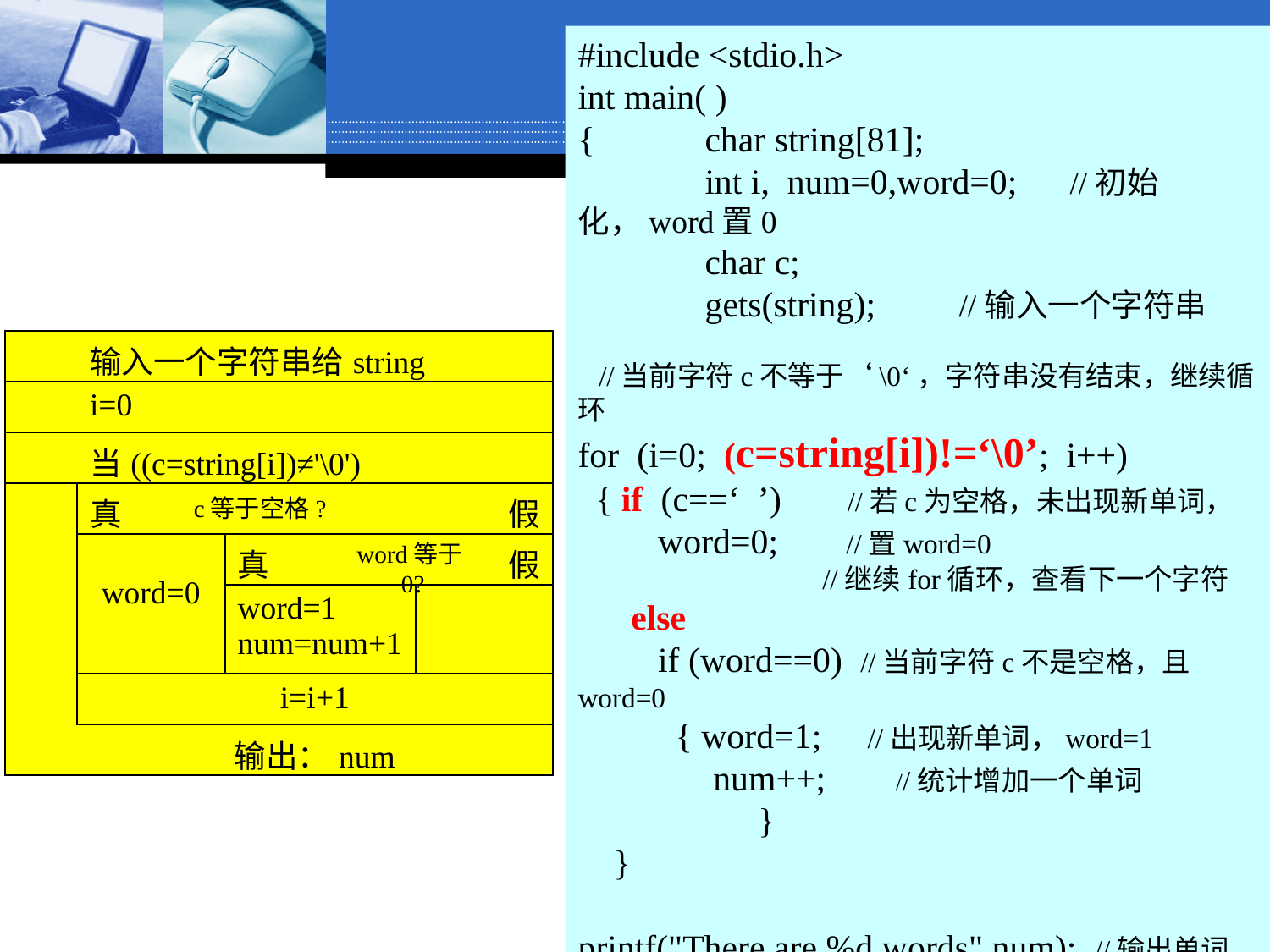

#include <stdio.h>
int main( )
{	char string[81];
	int i,  num=0,word=0;　//初始化，word置0
	char c;
	gets(string);	//输入一个字符串

   //当前字符c不等于‘\0‘，字符串没有结束，继续循环
for  (i=0;  (c=string[i])!=‘\0’;  i++)
  { if  (c==‘  ’) 　 //若c为空格，未出现新单词，
         word=0;　  //置word=0
                                   //继续for循环，查看下一个字符
      else
         if (word==0)  //当前字符c不是空格，且word=0
           { word=1;	    //出现新单词，word=1
　　　　　 num++;  　//统计增加一个单词
	      }
    }

printf("There are %d words",num);	 //输出单词数
return 0;    }
|  | 输入一个字符串给string |  |  |
| --- | --- | --- | --- |
|  | i=0 |  |  |
|  | 当((c=string[i])≠'\0') |  |  |
|  | 真 | 假 |  |
|  | word=0 | 真 | 假 |
|  |  | word=1 num=num+1 |  |
|  | i=i+1 |  |  |
|  | 输出：num |  |  |
c等于空格?
word等于0?